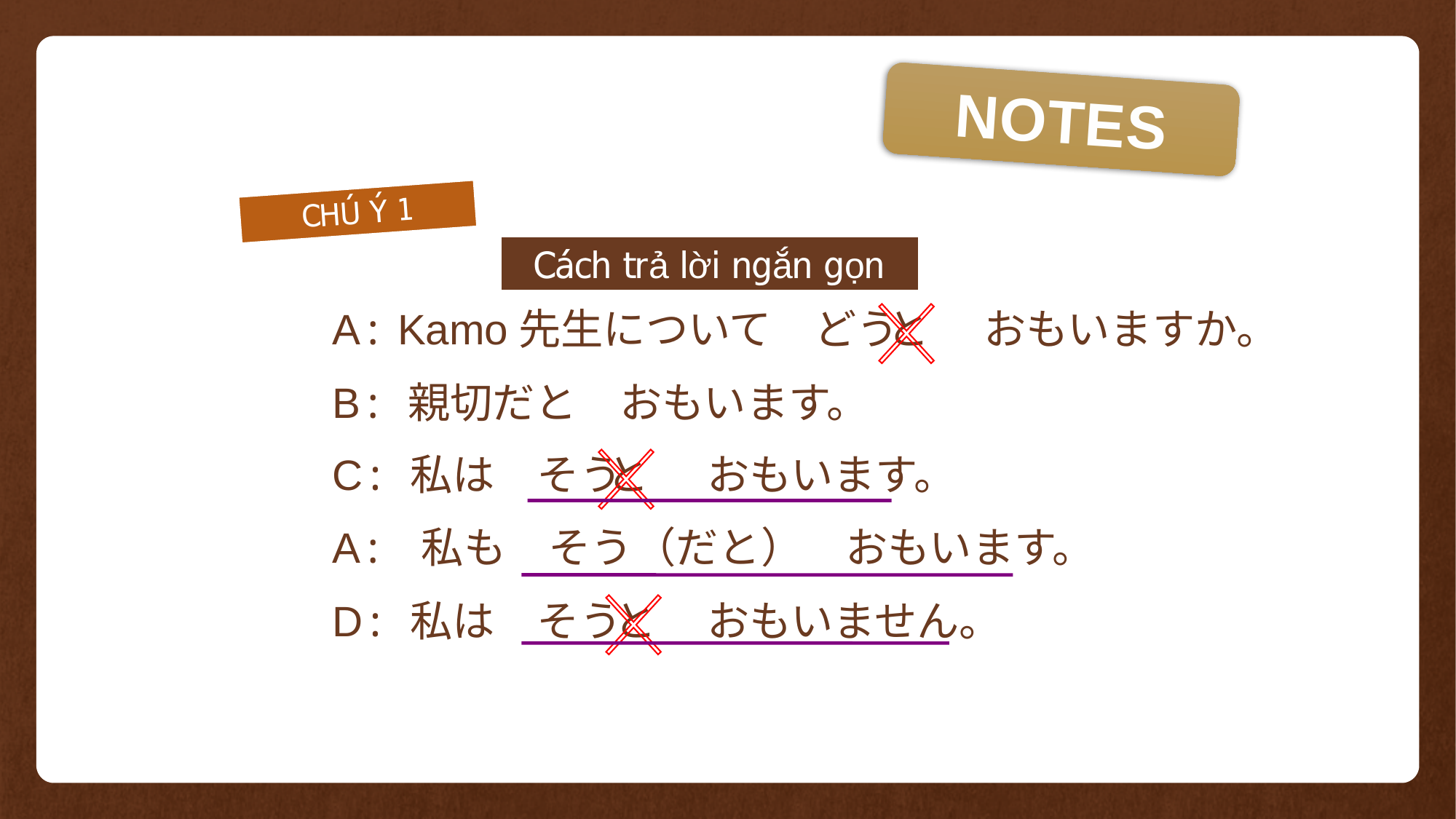

NOTES
CHÚ Ý 1
Cách trả lời ngắn gọn

A: Kamo先生について　どう　　おもいますか。
と
B: 親切だと　おもいます。

C: 私は　そう　　おもいます。
と

A: 私も　そう（だと）　おもいます。

D: 私は　そう　　おもいません。
と